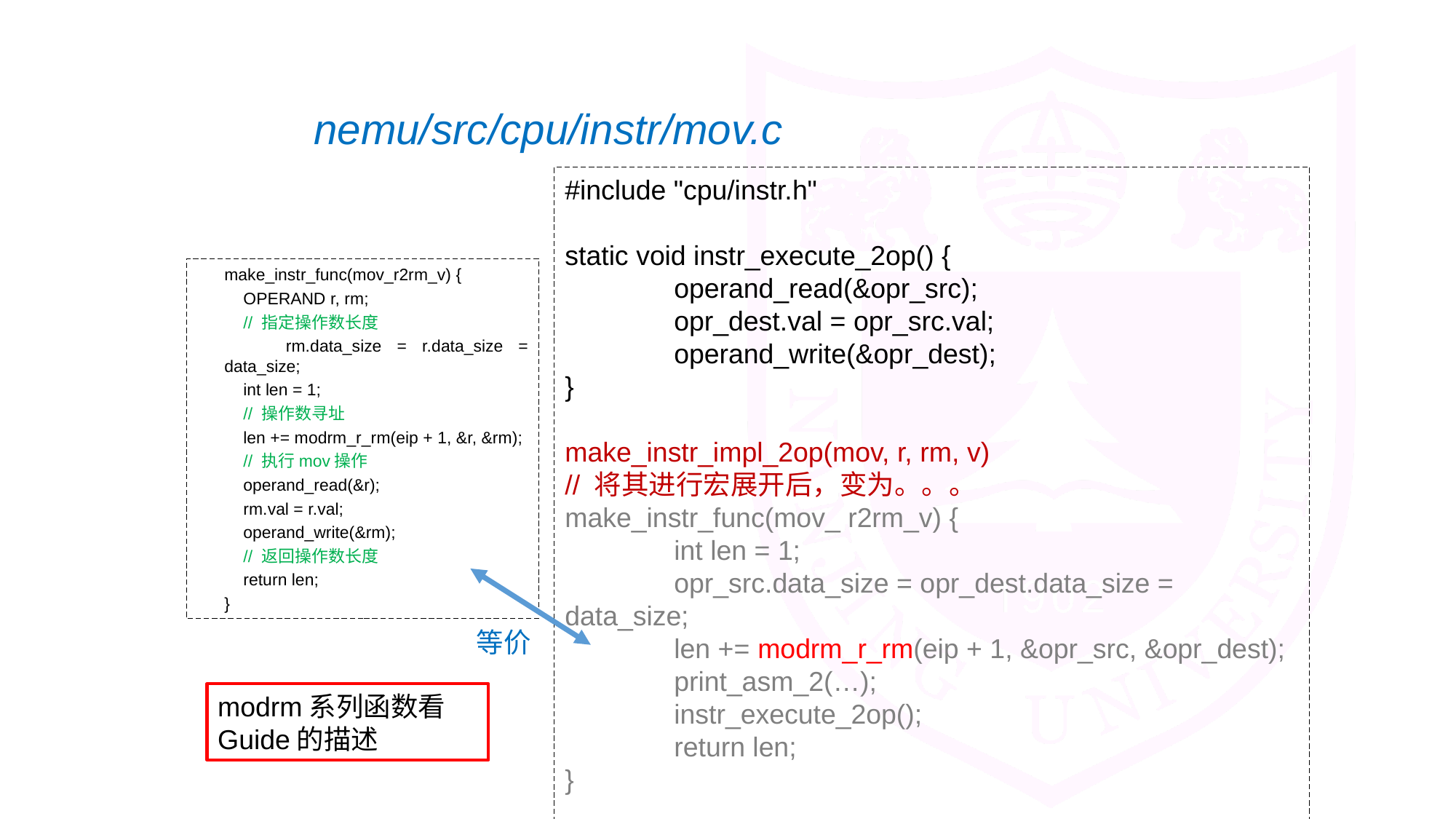

nemu/src/cpu/instr/mov.c
#include "cpu/instr.h"

static void instr_execute_2op() {
	operand_read(&opr_src);
	opr_dest.val = opr_src.val;
	operand_write(&opr_dest);
}

make_instr_impl_2op(mov, r, rm, v)
// 将其进行宏展开后，变为。。。
make_instr_func(mov_ r2rm_v) {
	int len = 1;
	opr_src.data_size = opr_dest.data_size = data_size;
	len += modrm_r_rm(eip + 1, &opr_src, &opr_dest);
	print_asm_2(…);
	instr_execute_2op();
	return len;
}

make_instr_func(mov_r2rm_v) {
    OPERAND r, rm;
    // 指定操作数长度
    rm.data_size = r.data_size = data_size;
    int len = 1;
    // 操作数寻址
    len += modrm_r_rm(eip + 1, &r, &rm);
    // 执行mov操作
    operand_read(&r);
    rm.val = r.val;
    operand_write(&rm);
    // 返回操作数长度
    return len;
}
等价
modrm系列函数看Guide的描述